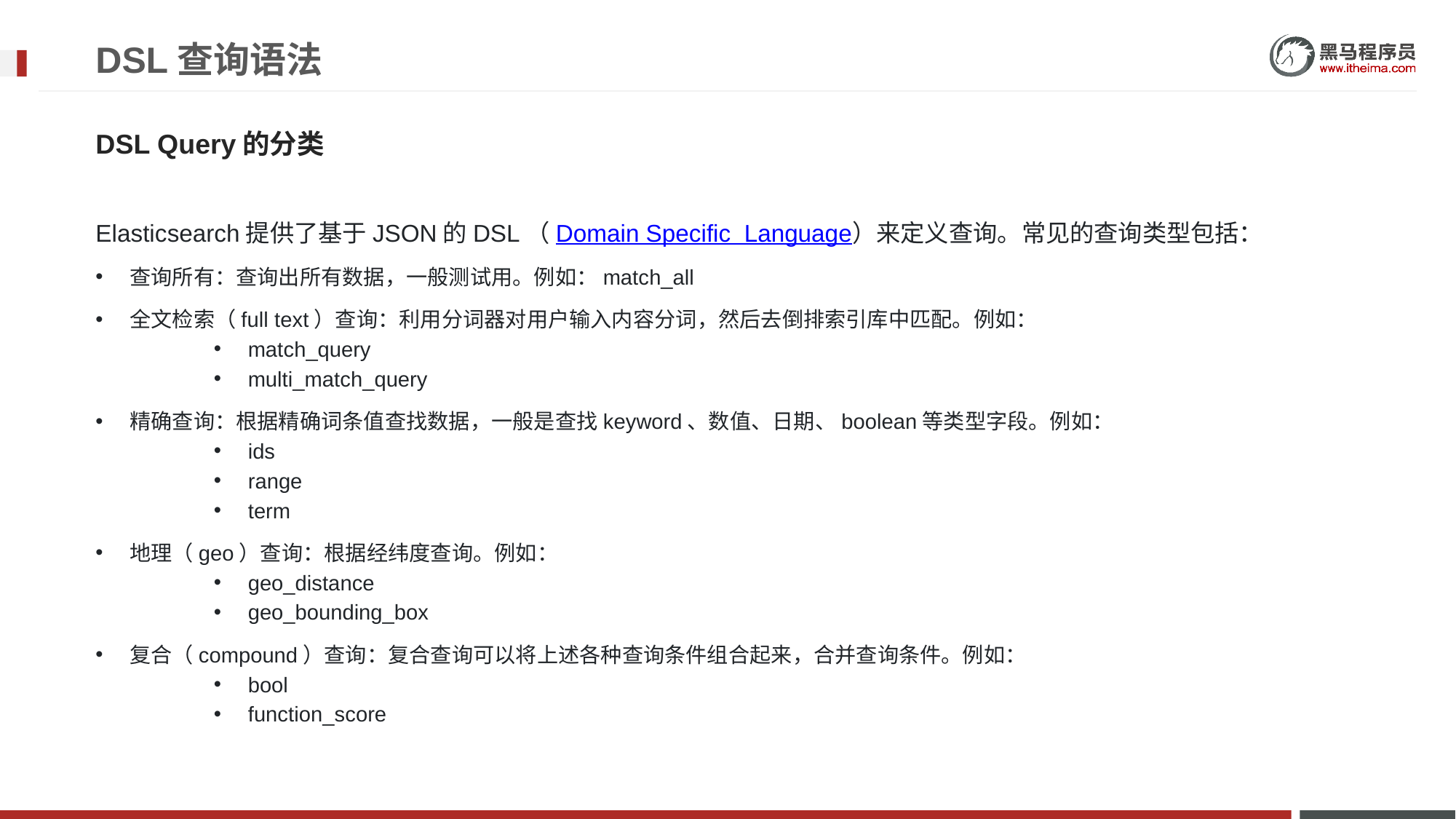

# DSL查询语法
DSL Query的分类
Elasticsearch提供了基于JSON的DSL（Domain Specific  Language）来定义查询。常见的查询类型包括：
查询所有：查询出所有数据，一般测试用。例如：match_all
全文检索（full text）查询：利用分词器对用户输入内容分词，然后去倒排索引库中匹配。例如：
match_query
multi_match_query
精确查询：根据精确词条值查找数据，一般是查找keyword、数值、日期、boolean等类型字段。例如：
ids
range
term
地理（geo）查询：根据经纬度查询。例如：
geo_distance
geo_bounding_box
复合（compound）查询：复合查询可以将上述各种查询条件组合起来，合并查询条件。例如：
bool
function_score